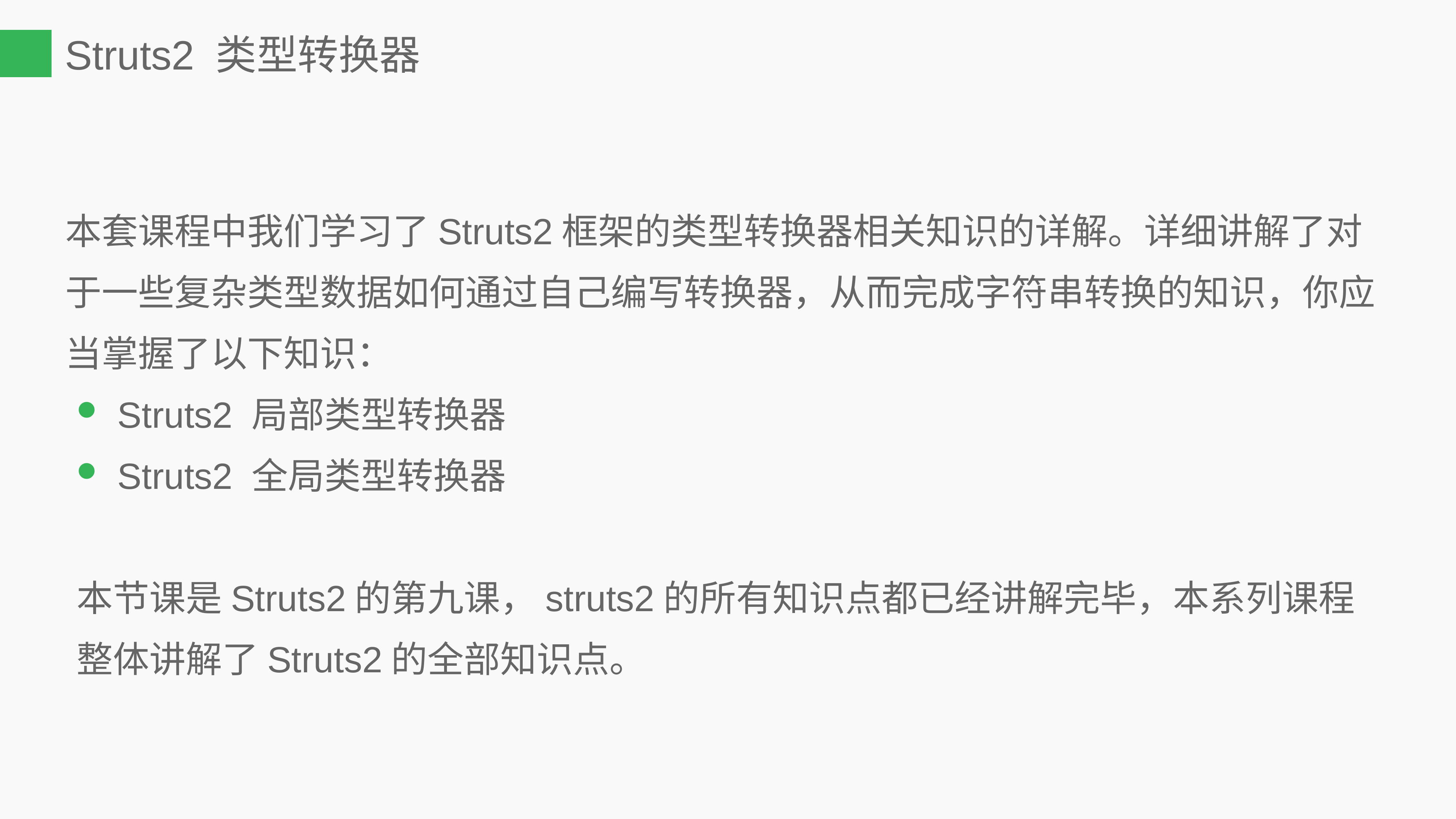

Struts2 类型转换器

本套课程中我们学习了Struts2框架的类型转换器相关知识的详解。详细讲解了对于一些复杂类型数据如何通过自己编写转换器，从而完成字符串转换的知识，你应当掌握了以下知识：
Struts2 局部类型转换器
Struts2 全局类型转换器

本节课是Struts2的第九课，struts2的所有知识点都已经讲解完毕，本系列课程整体讲解了Struts2的全部知识点。